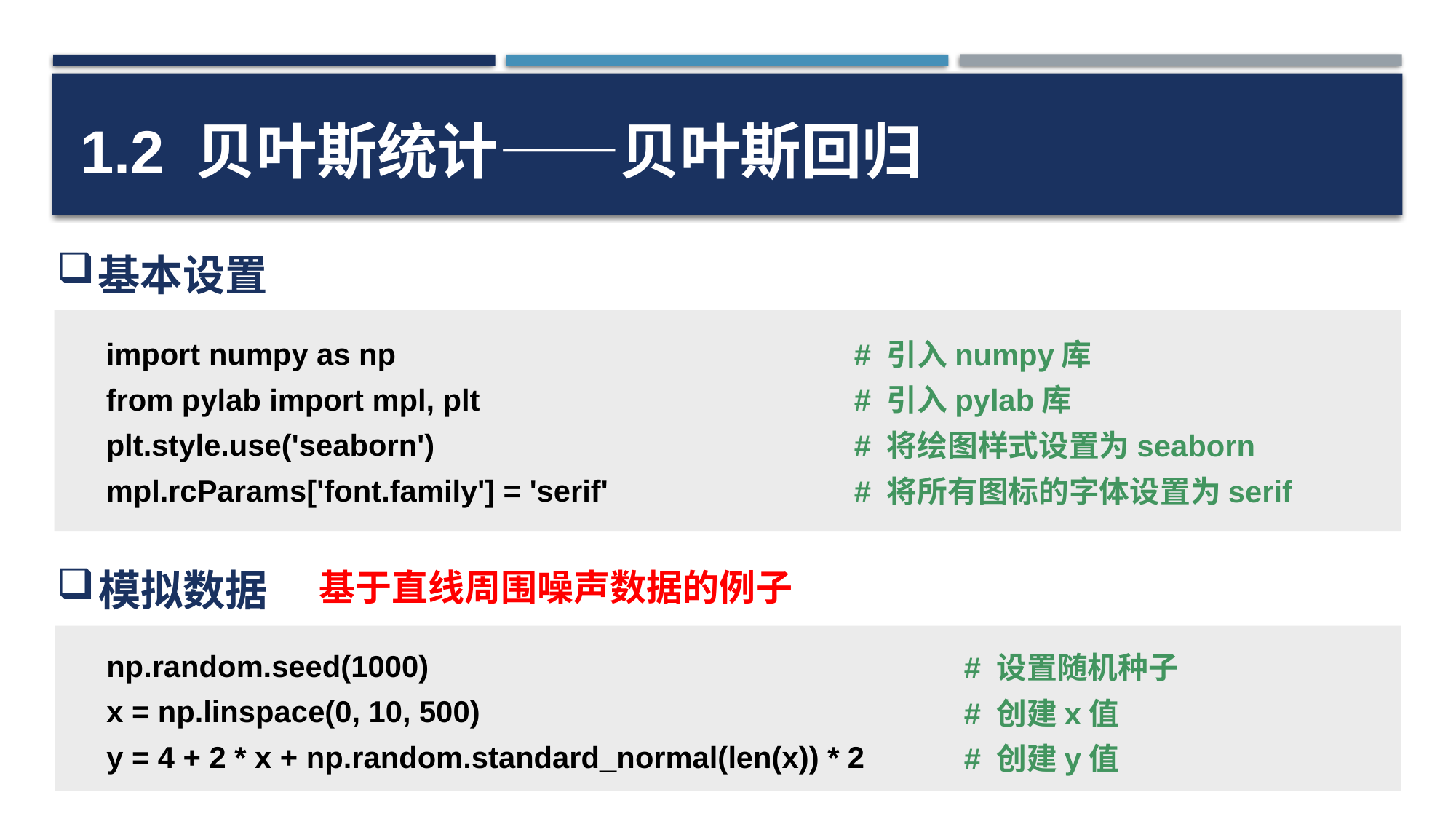

1.2 贝叶斯统计——贝叶斯回归
基本设置

import numpy as np
from pylab import mpl, plt
plt.style.use('seaborn')
mpl.rcParams['font.family'] = 'serif'
# 引入numpy库
# 引入pylab库
# 将绘图样式设置为seaborn
# 将所有图标的字体设置为serif
模拟数据
基于直线周围噪声数据的例子

np.random.seed(1000)
x = np.linspace(0, 10, 500)
y = 4 + 2 * x + np.random.standard_normal(len(x)) * 2
# 设置随机种子
# 创建x值
# 创建y值
5